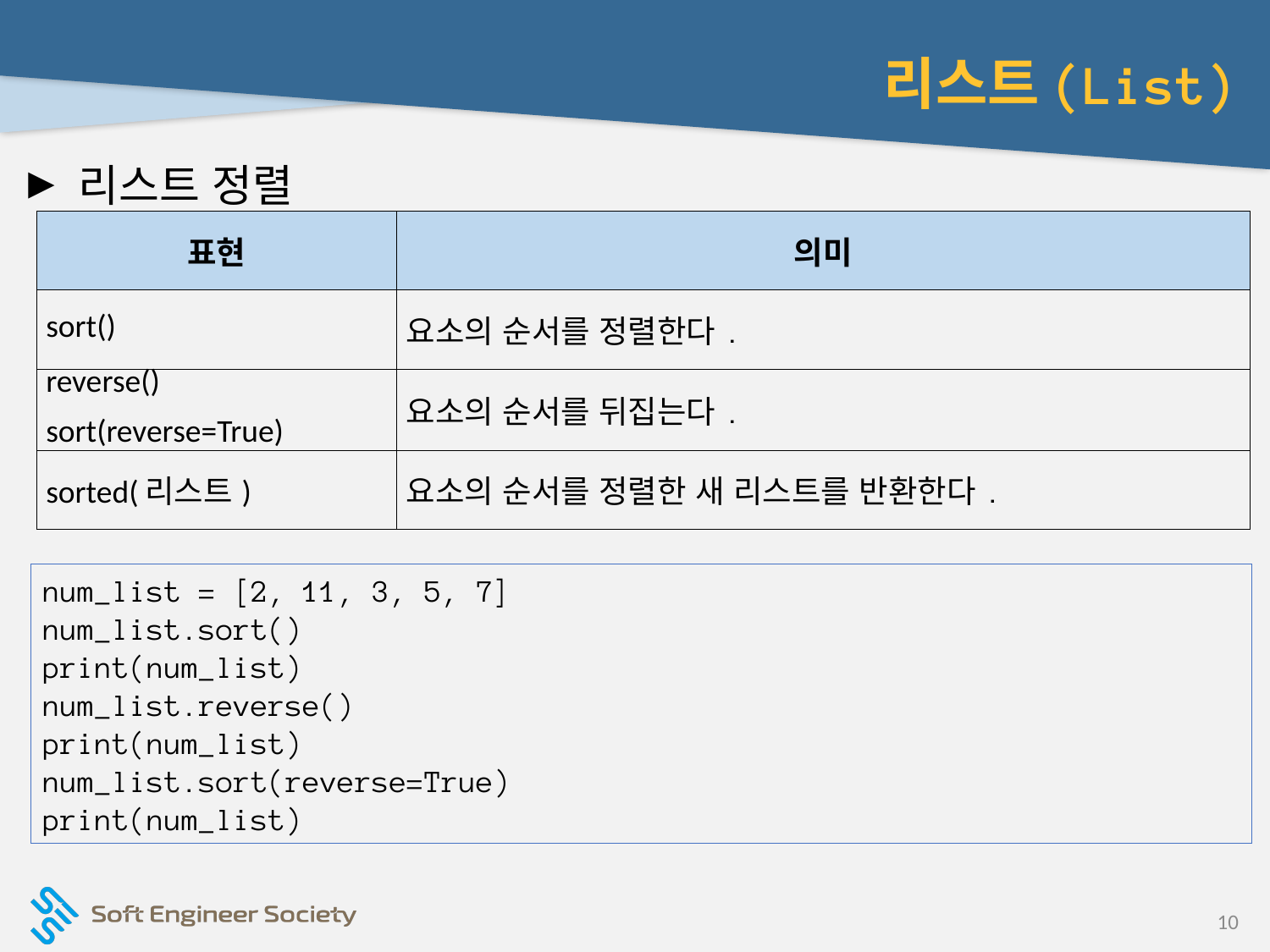

# 리스트(List)
리스트 정렬
| 표현 | 의미 |
| --- | --- |
| sort() | 요소의 순서를 정렬한다. |
| reverse() sort(reverse=True) | 요소의 순서를 뒤집는다. |
| sorted(리스트) | 요소의 순서를 정렬한 새 리스트를 반환한다. |
num_list = [2, 11, 3, 5, 7]
num_list.sort()
print(num_list)
num_list.reverse()
print(num_list)
num_list.sort(reverse=True)
print(num_list)
10